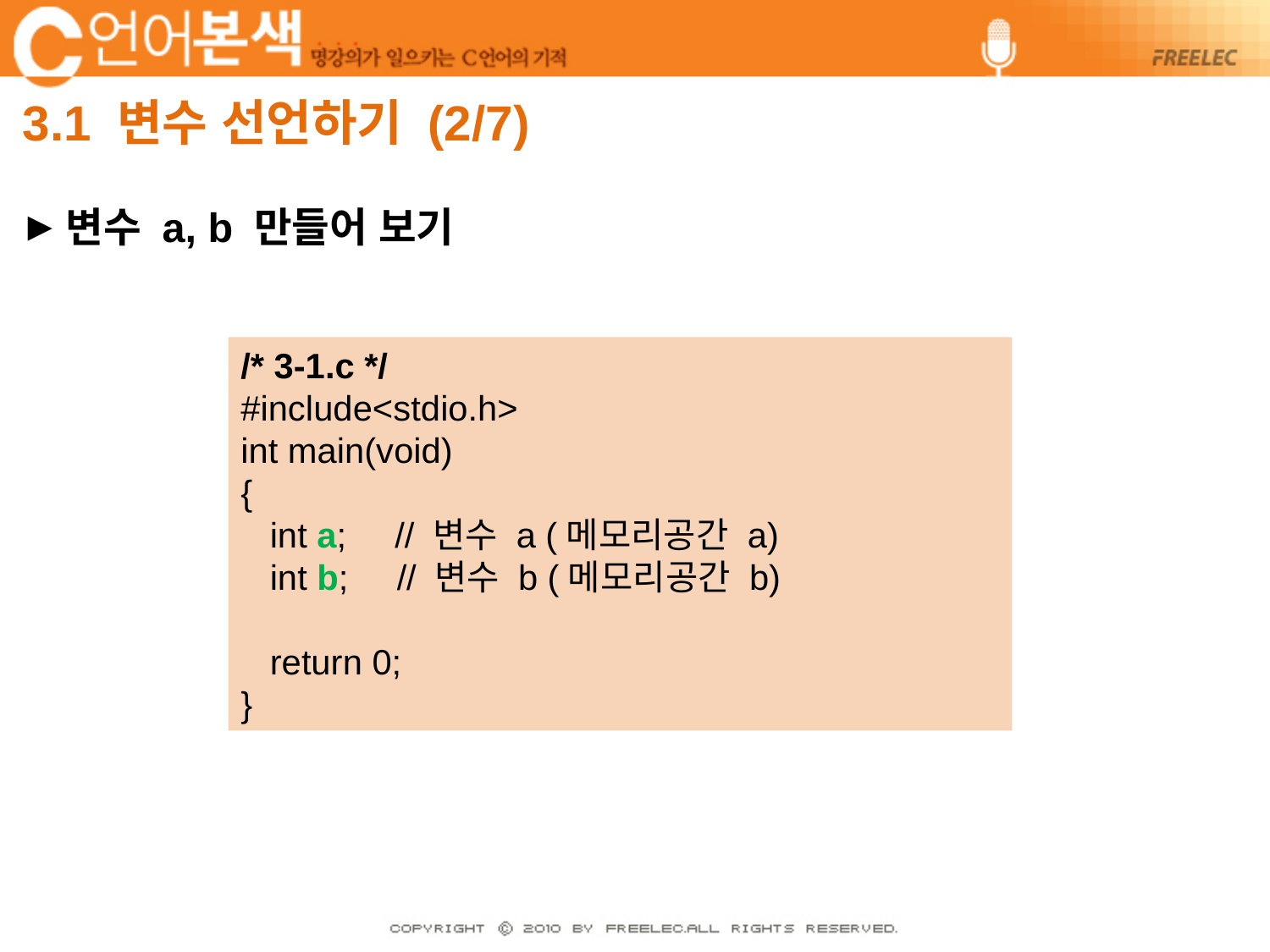

# 3.1 변수 선언하기 (2/7)
변수 a, b 만들어 보기
/* 3-1.c */
#include<stdio.h>
int main(void)
{
   int a;     // 변수 a (메모리공간 a)
   int b;     // 변수 b (메모리공간 b)

   return 0;
}